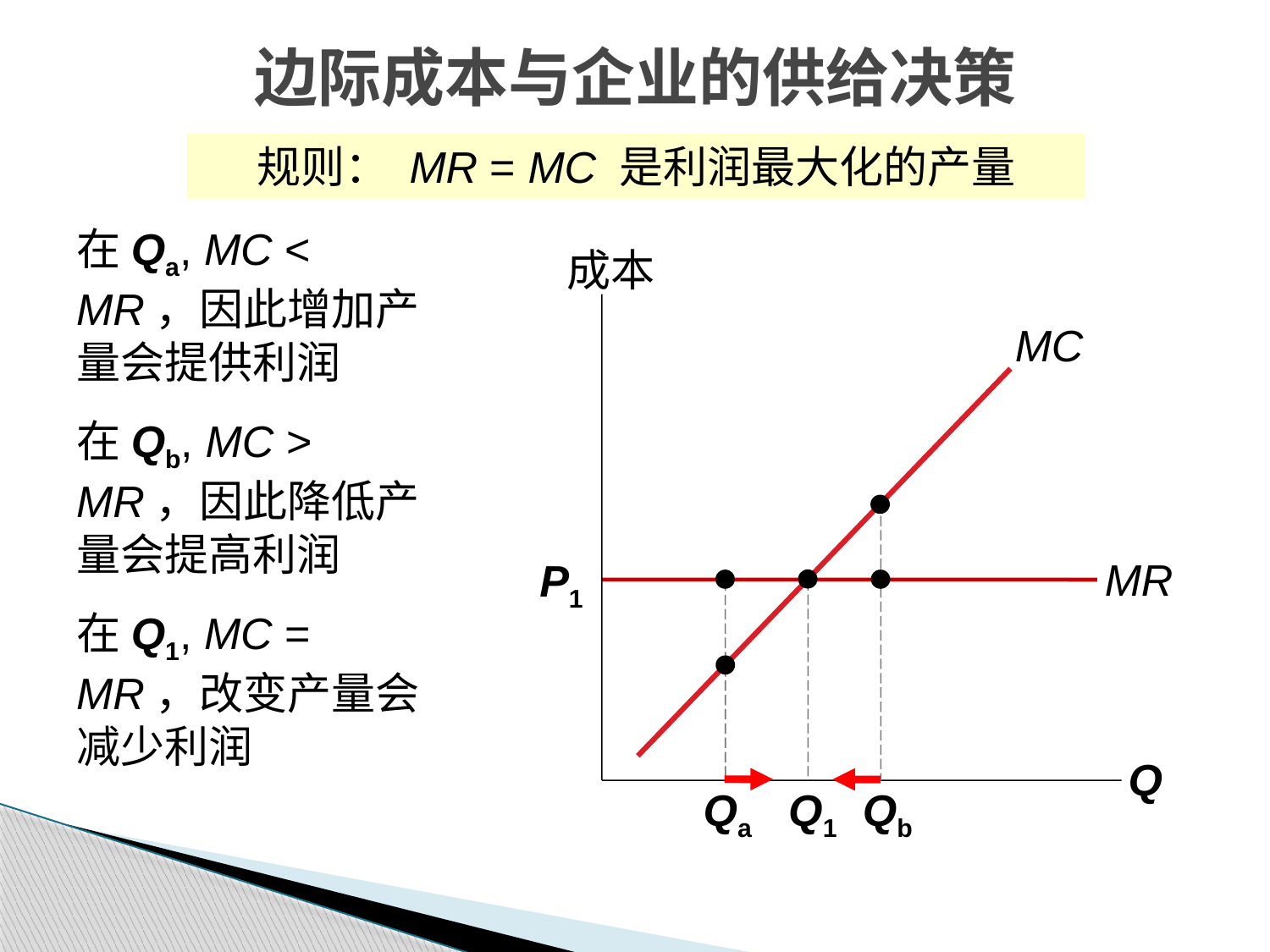

边际成本与企业的供给决策
规则： MR = MC 是利润最大化的产量
在Qa, MC < MR，因此增加产量会提供利润
在Qb, MC > MR，因此降低产量会提高利润
在Q1, MC = MR，改变产量会减少利润
成本

Q
MC

Qb
P1
MR

Q1

Qa